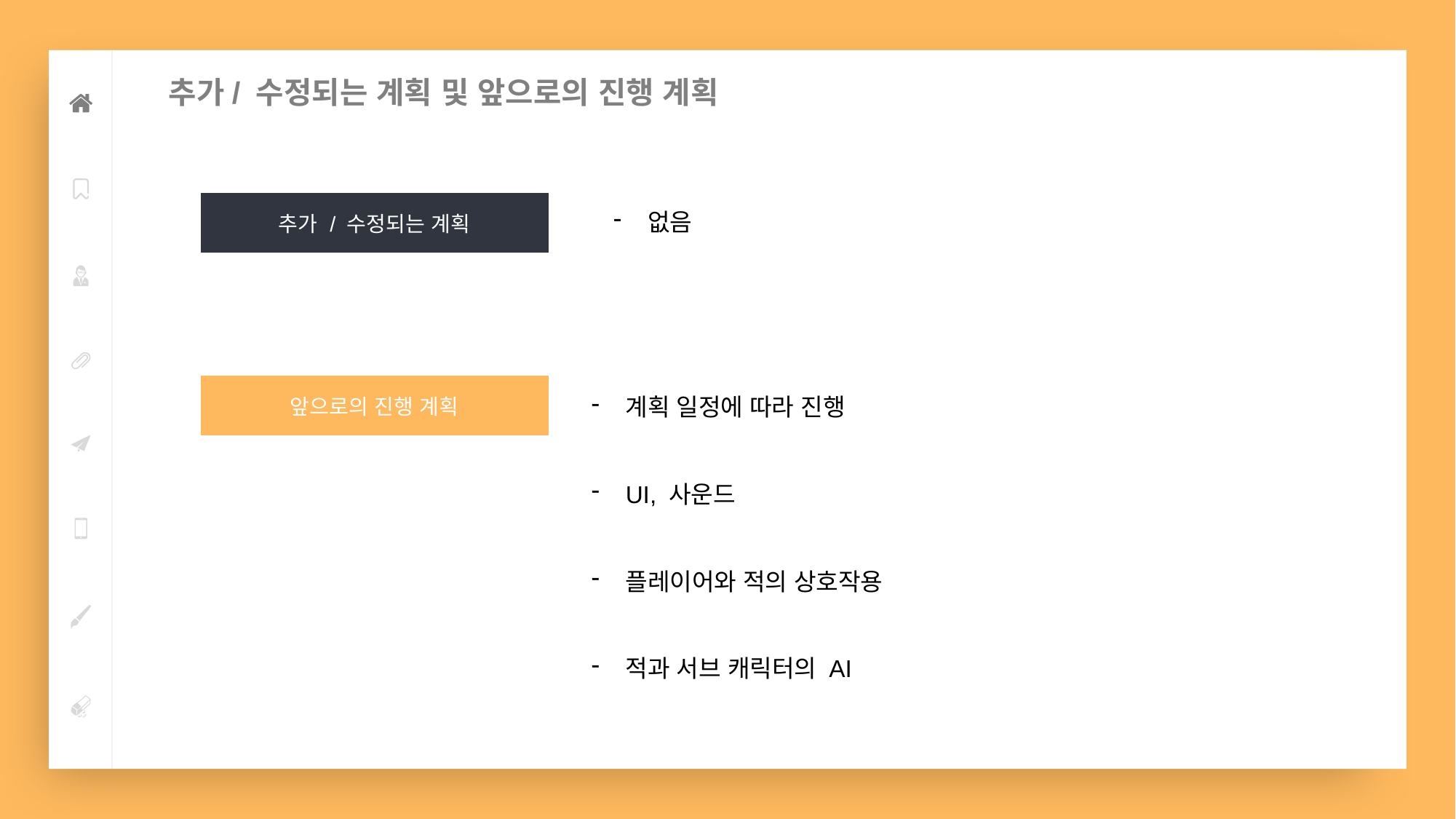

추가/ 수정되는 계획 및 앞으로의 진행 계획

| 추가 / 수정되는 계획 |
| --- |
없음
| 앞으로의 진행 계획 |
| --- |
계획 일정에 따라 진행

UI, 사운드

플레이어와 적의 상호작용

적과 서브 캐릭터의 AI